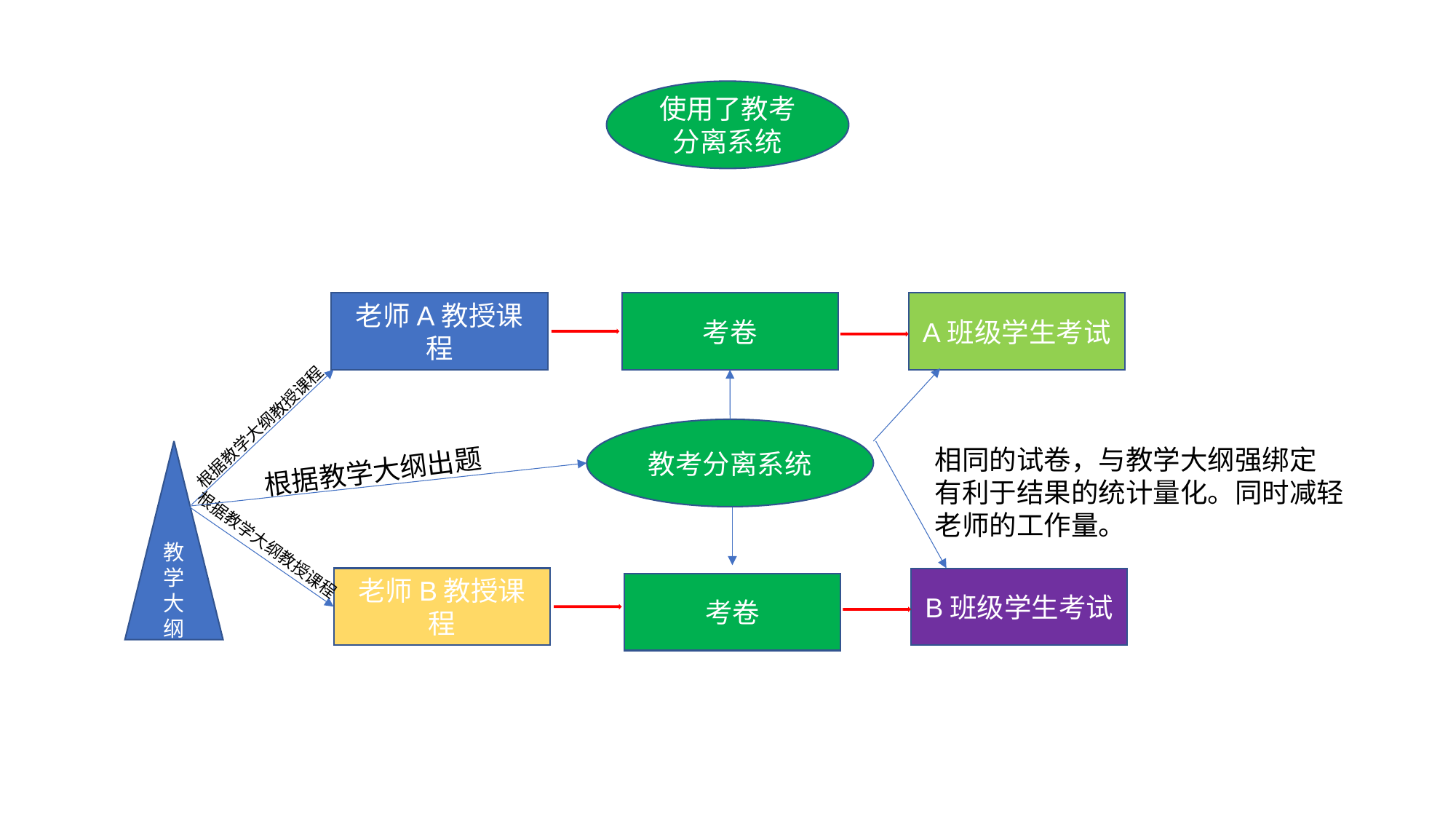

使用了教考分离系统
老师A教授课程
考卷
A班级学生考试

根据教学大纲教授课程
教考分离系统
相同的试卷，与教学大纲强绑定
有利于结果的统计量化。同时减轻
老师的工作量。
教学大纲
根据教学大纲出题
根据教学大纲教授课程
老师B教授课程
B班级学生考试
考卷